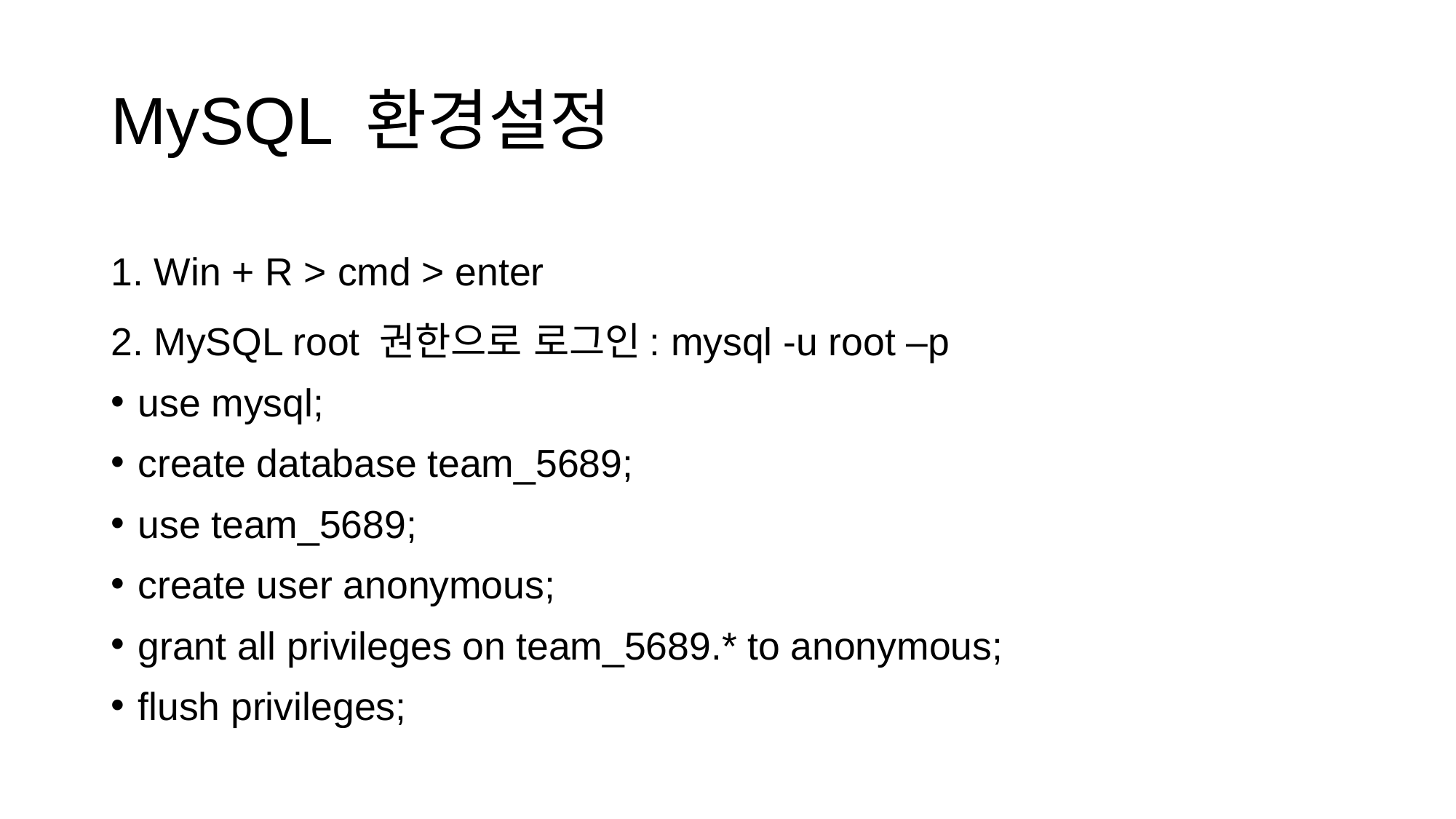

# MySQL 환경설정
1. Win + R > cmd > enter
2. MySQL root 권한으로 로그인: mysql -u root –p
use mysql;
create database team_5689;
use team_5689;
create user anonymous;
grant all privileges on team_5689.* to anonymous;
flush privileges;